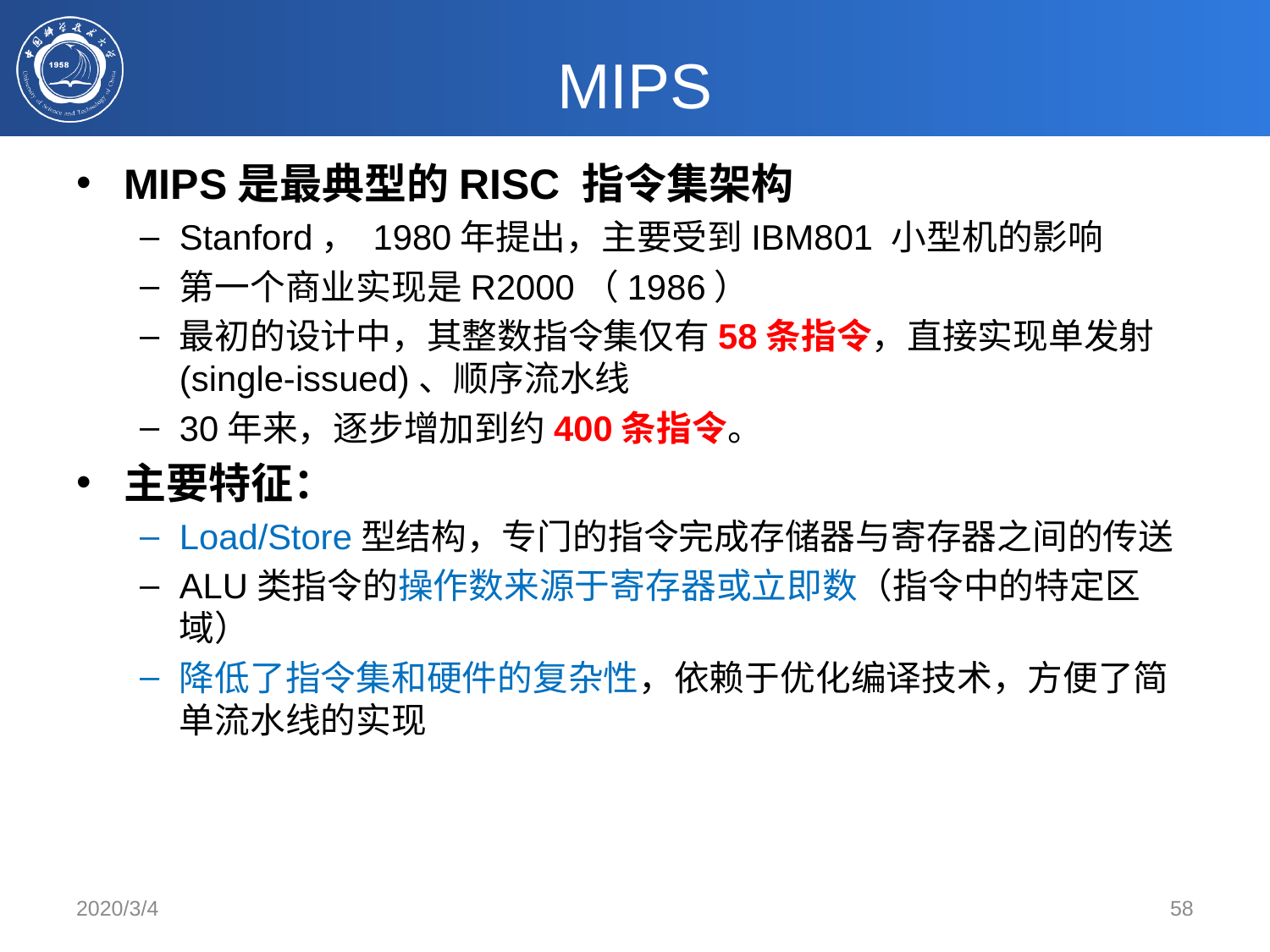

# MIPS
MIPS是最典型的RISC 指令集架构
Stanford， 1980年提出，主要受到IBM801 小型机的影响
第一个商业实现是R2000（1986）
最初的设计中，其整数指令集仅有58条指令，直接实现单发射 (single-issued)、顺序流水线
30年来，逐步增加到约400条指令。
主要特征：
Load/Store型结构，专门的指令完成存储器与寄存器之间的传送
ALU类指令的操作数来源于寄存器或立即数（指令中的特定区域）
降低了指令集和硬件的复杂性，依赖于优化编译技术，方便了简单流水线的实现

2020/3/4
58